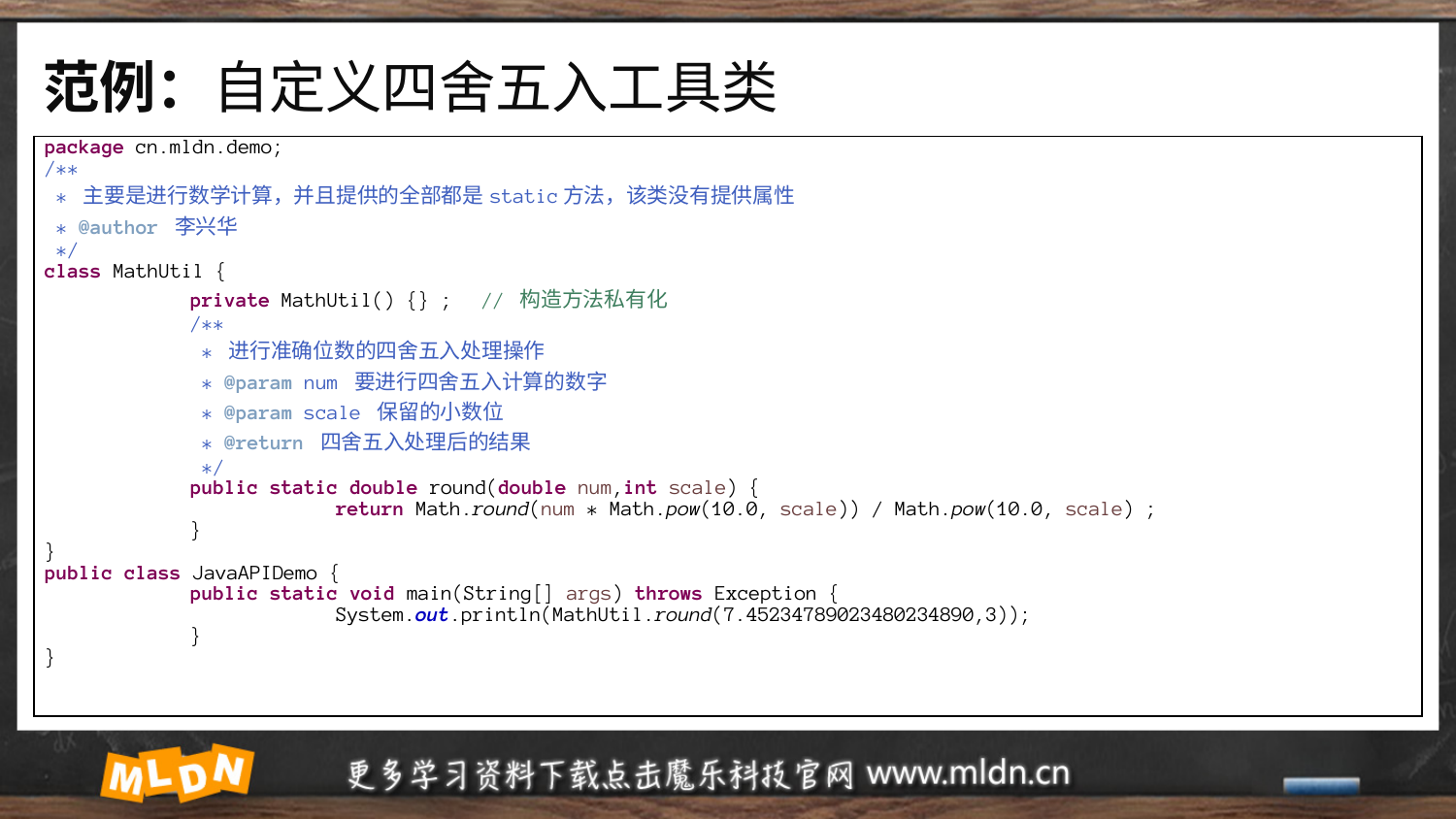

# 范例：自定义四舍五入工具类
| package cn.mldn.demo; /\*\* \* 主要是进行数学计算，并且提供的全部都是static方法，该类没有提供属性 \* @author 李兴华 \*/ class MathUtil { private MathUtil() {} ; // 构造方法私有化 /\*\* \* 进行准确位数的四舍五入处理操作 \* @param num 要进行四舍五入计算的数字 \* @param scale 保留的小数位 \* @return 四舍五入处理后的结果 \*/ public static double round(double num,int scale) { return Math.round(num \* Math.pow(10.0, scale)) / Math.pow(10.0, scale) ; } } public class JavaAPIDemo { public static void main(String[] args) throws Exception { System.out.println(MathUtil.round(7.45234789023480234890,3)); } } |
| --- |